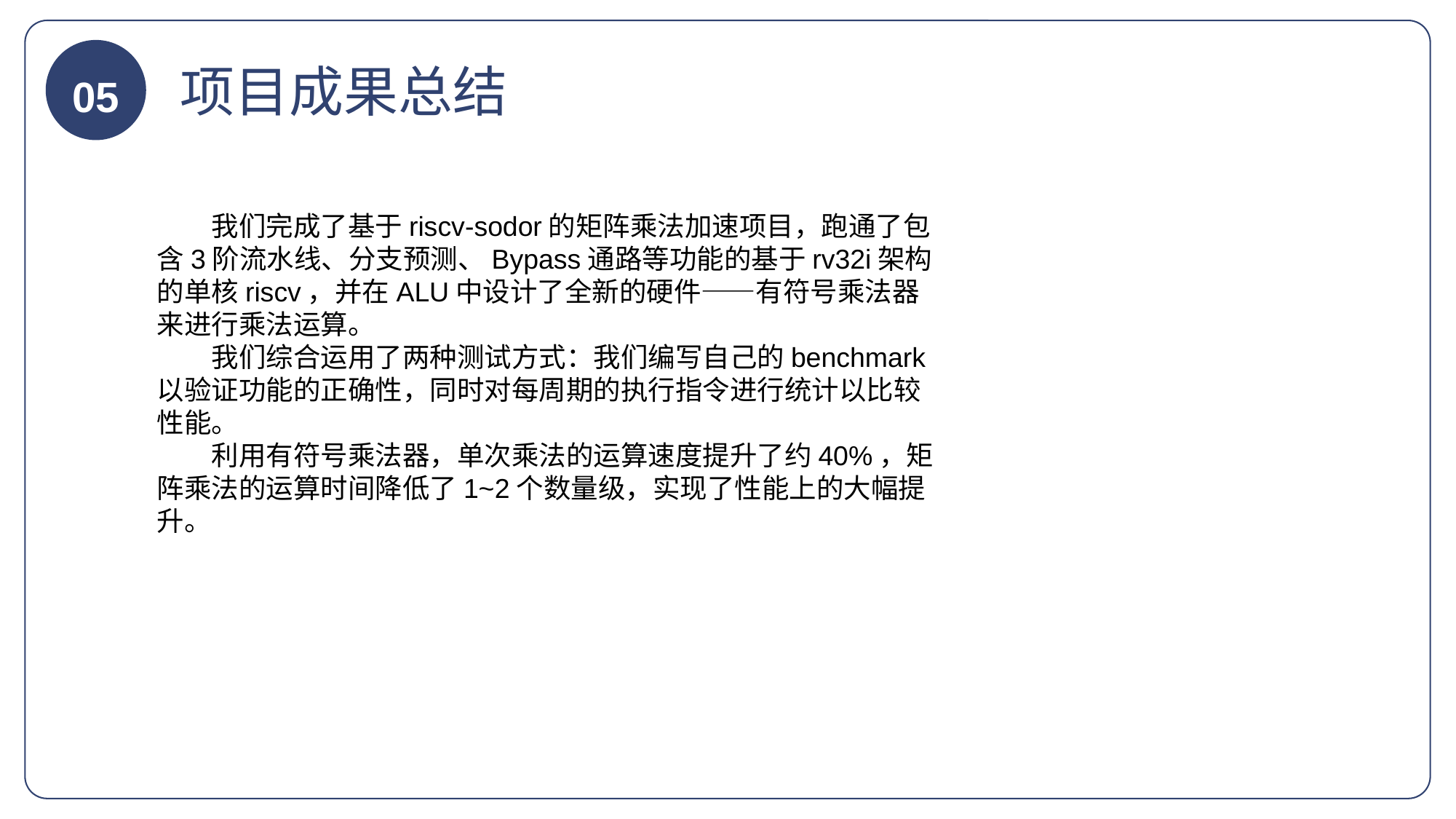

05
项目成果总结
我们完成了基于riscv-sodor的矩阵乘法加速项目，跑通了包含3阶流水线、分支预测、Bypass通路等功能的基于rv32i架构的单核riscv，并在ALU中设计了全新的硬件——有符号乘法器来进行乘法运算。
我们综合运用了两种测试方式：我们编写自己的benchmark以验证功能的正确性，同时对每周期的执行指令进行统计以比较性能。
利用有符号乘法器，单次乘法的运算速度提升了约40%，矩阵乘法的运算时间降低了1~2个数量级，实现了性能上的大幅提升。